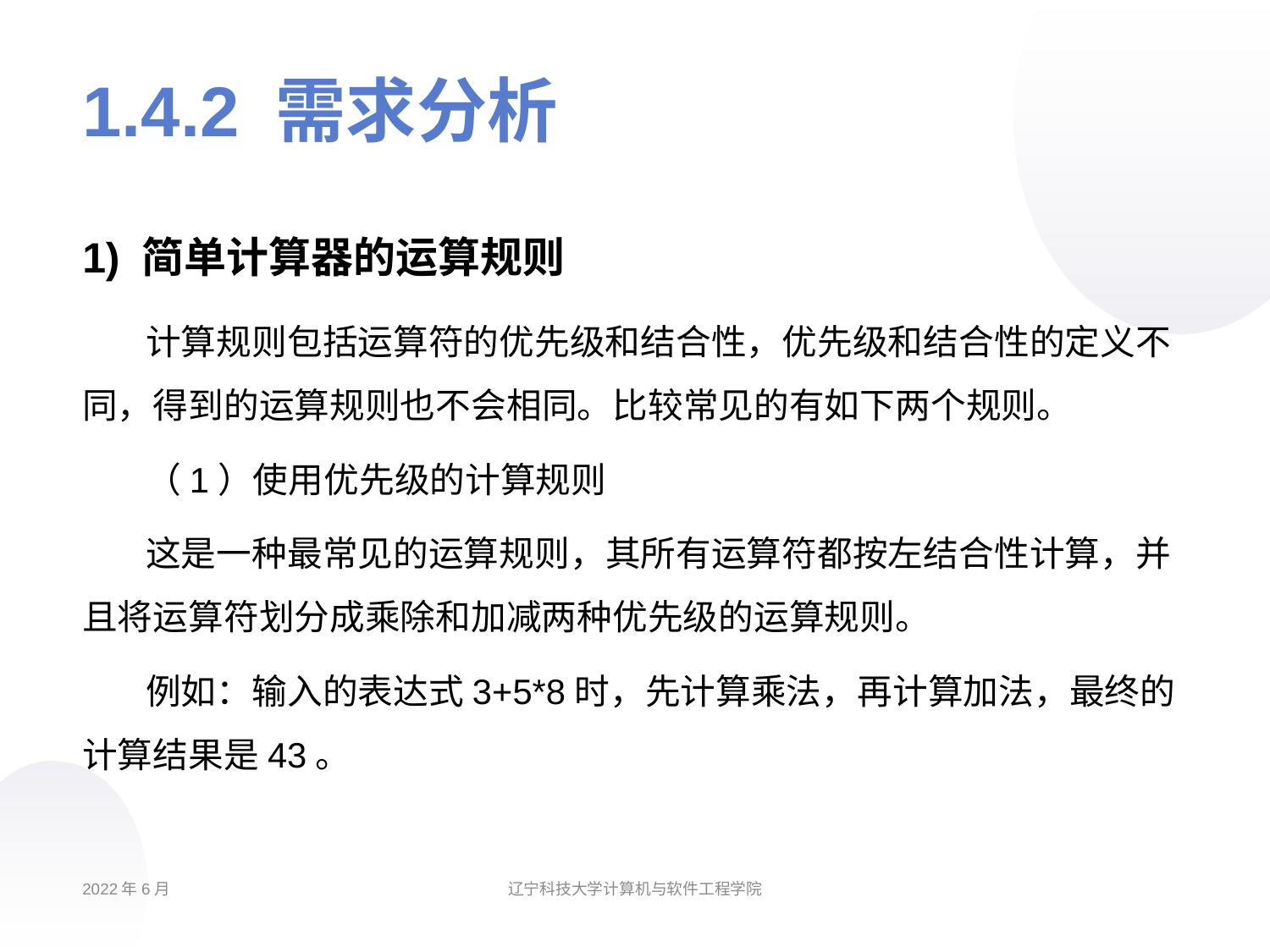

# 1.4.2 需求分析
1) 简单计算器的运算规则
计算规则包括运算符的优先级和结合性，优先级和结合性的定义不同，得到的运算规则也不会相同。比较常见的有如下两个规则。
（1）使用优先级的计算规则
这是一种最常见的运算规则，其所有运算符都按左结合性计算，并且将运算符划分成乘除和加减两种优先级的运算规则。
例如：输入的表达式3+5*8时，先计算乘法，再计算加法，最终的计算结果是43。

2022年6月
辽宁科技大学计算机与软件工程学院
179